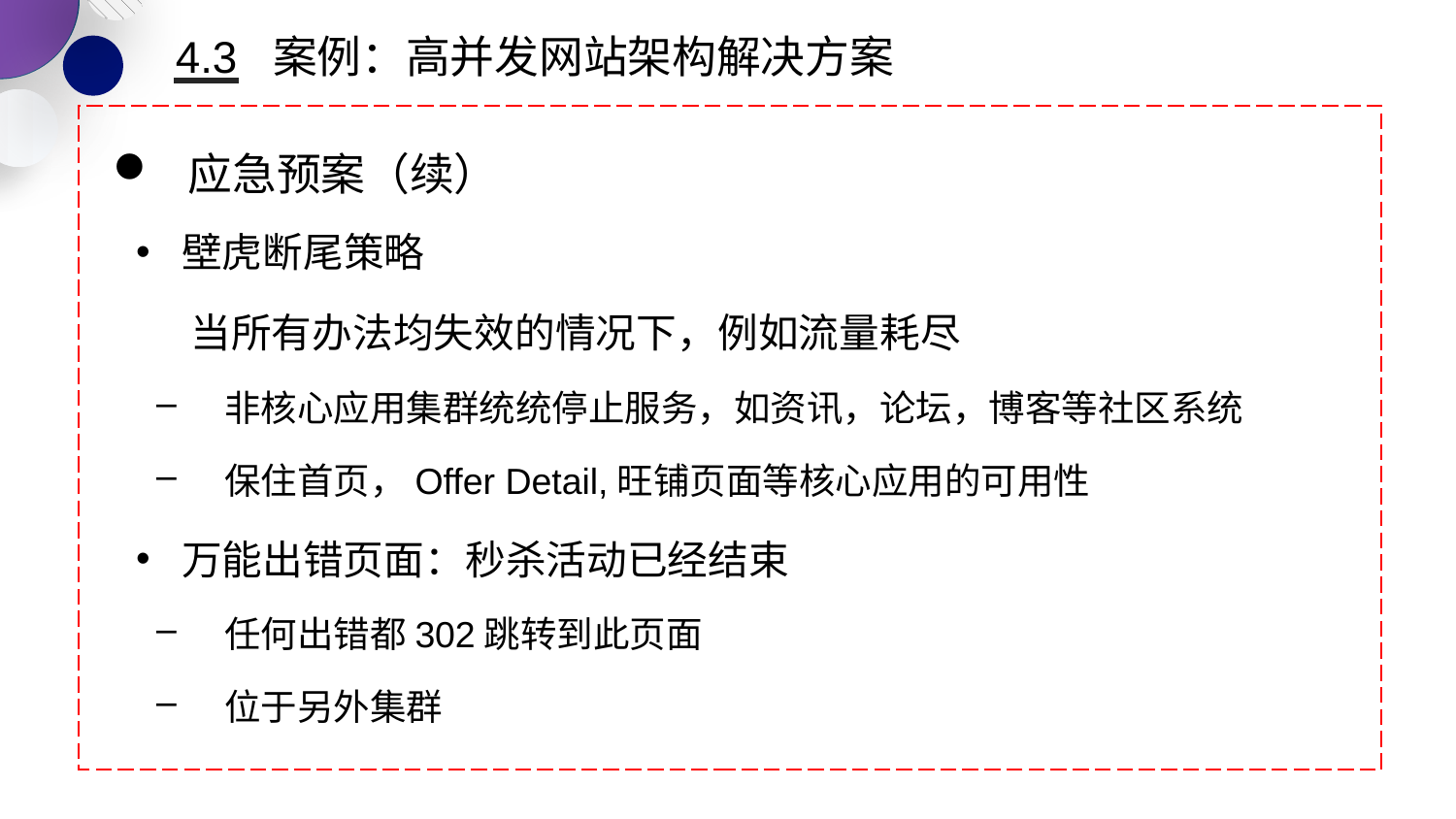

4.3  案例：高并发网站架构解决方案

  应急预案（续）
壁虎断尾策略
     当所有办法均失效的情况下，例如流量耗尽
   非核心应用集群统统停止服务，如资讯，论坛，博客等社区系统
   保住首页，Offer Detail,旺铺页面等核心应用的可用性
万能出错页面：秒杀活动已经结束
   任何出错都302跳转到此页面
   位于另外集群